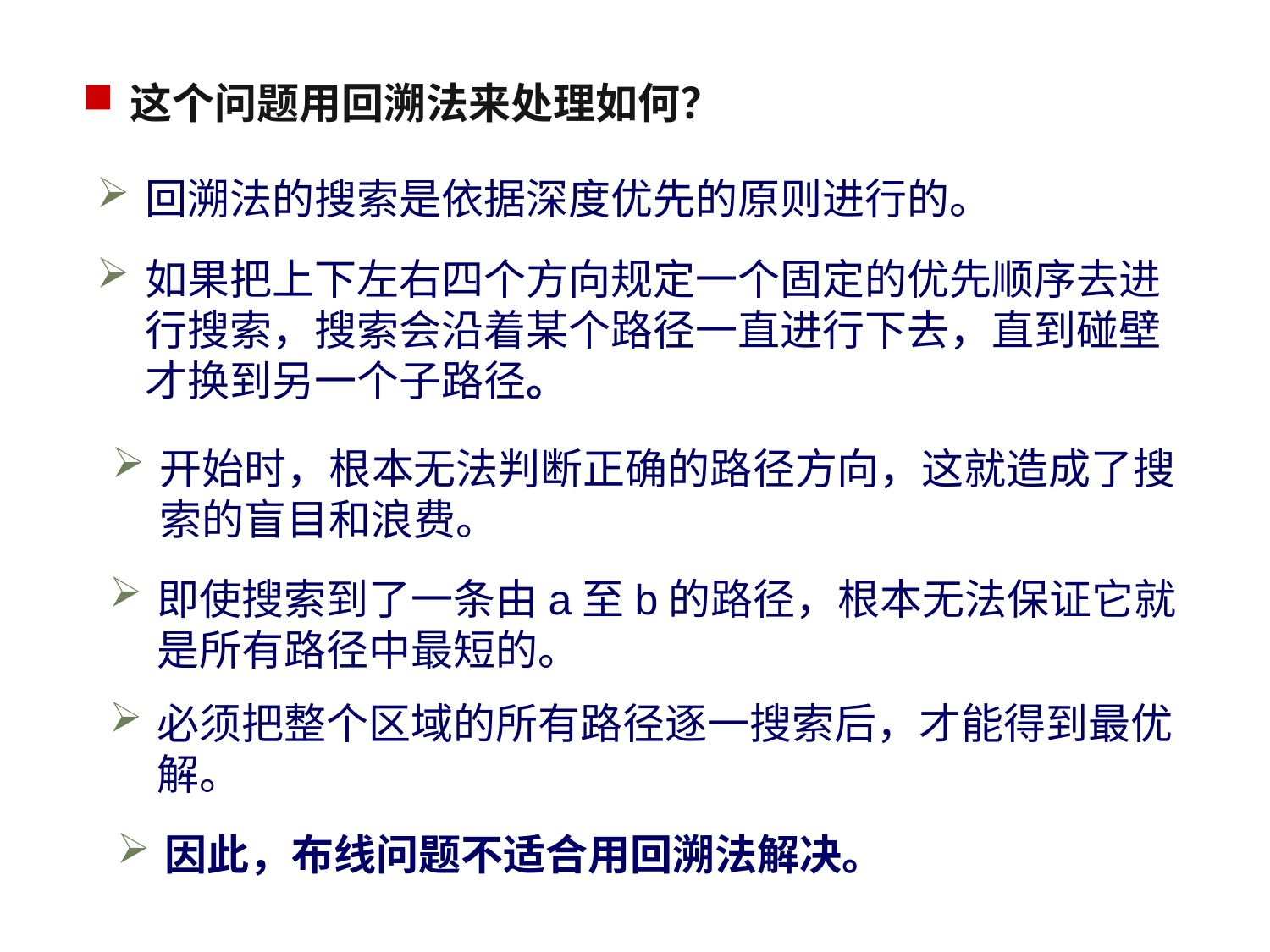

这个问题用回溯法来处理如何？
回溯法的搜索是依据深度优先的原则进行的。
如果把上下左右四个方向规定一个固定的优先顺序去进行搜索，搜索会沿着某个路径一直进行下去，直到碰壁才换到另一个子路径。
开始时，根本无法判断正确的路径方向，这就造成了搜索的盲目和浪费。
即使搜索到了一条由a至b的路径，根本无法保证它就是所有路径中最短的。
必须把整个区域的所有路径逐一搜索后，才能得到最优解。
因此，布线问题不适合用回溯法解决。